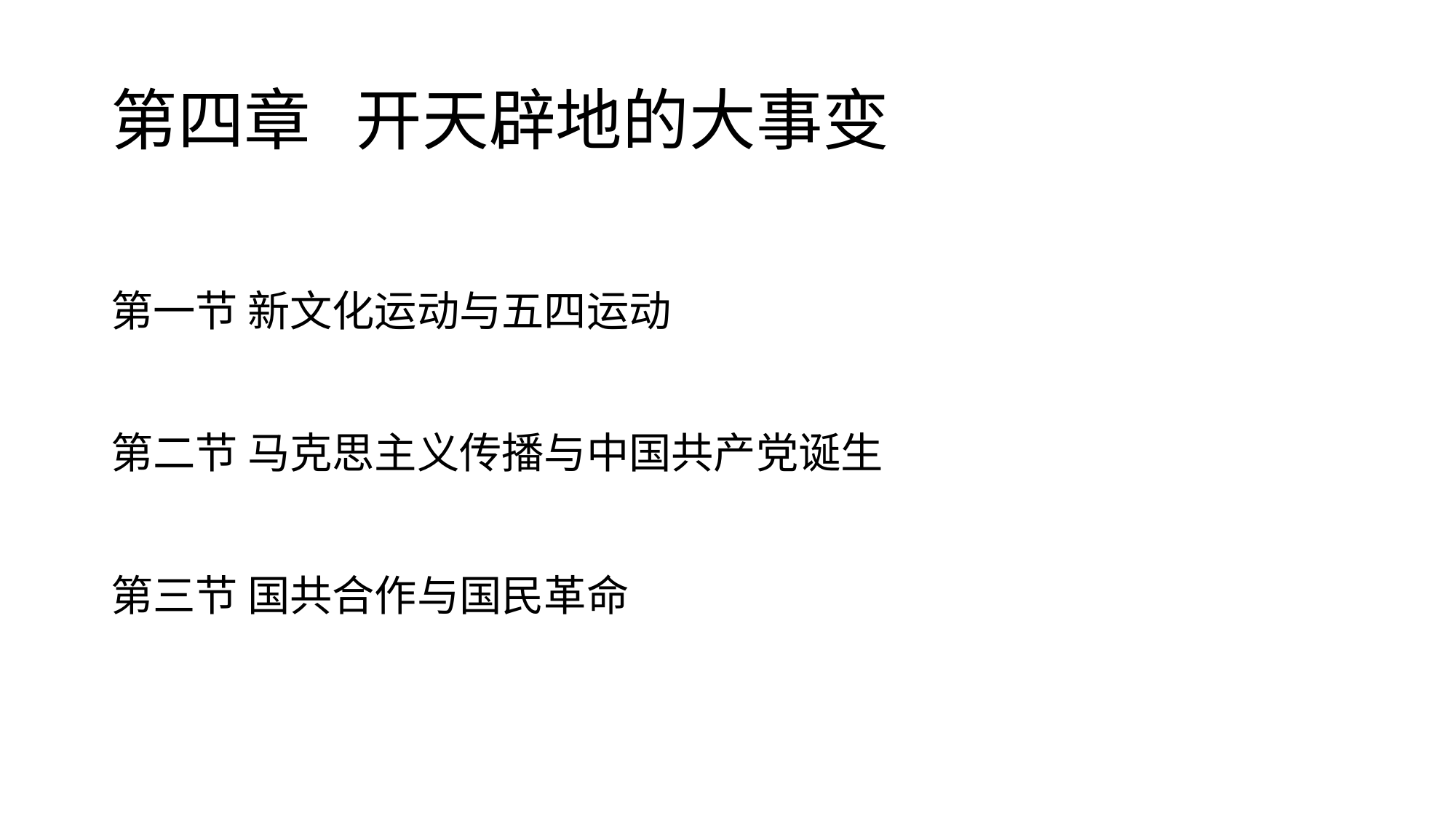

# 第四章   开天辟地的大事变
第一节 新文化运动与五四运动
第二节 马克思主义传播与中国共产党诞生
第三节 国共合作与国民革命